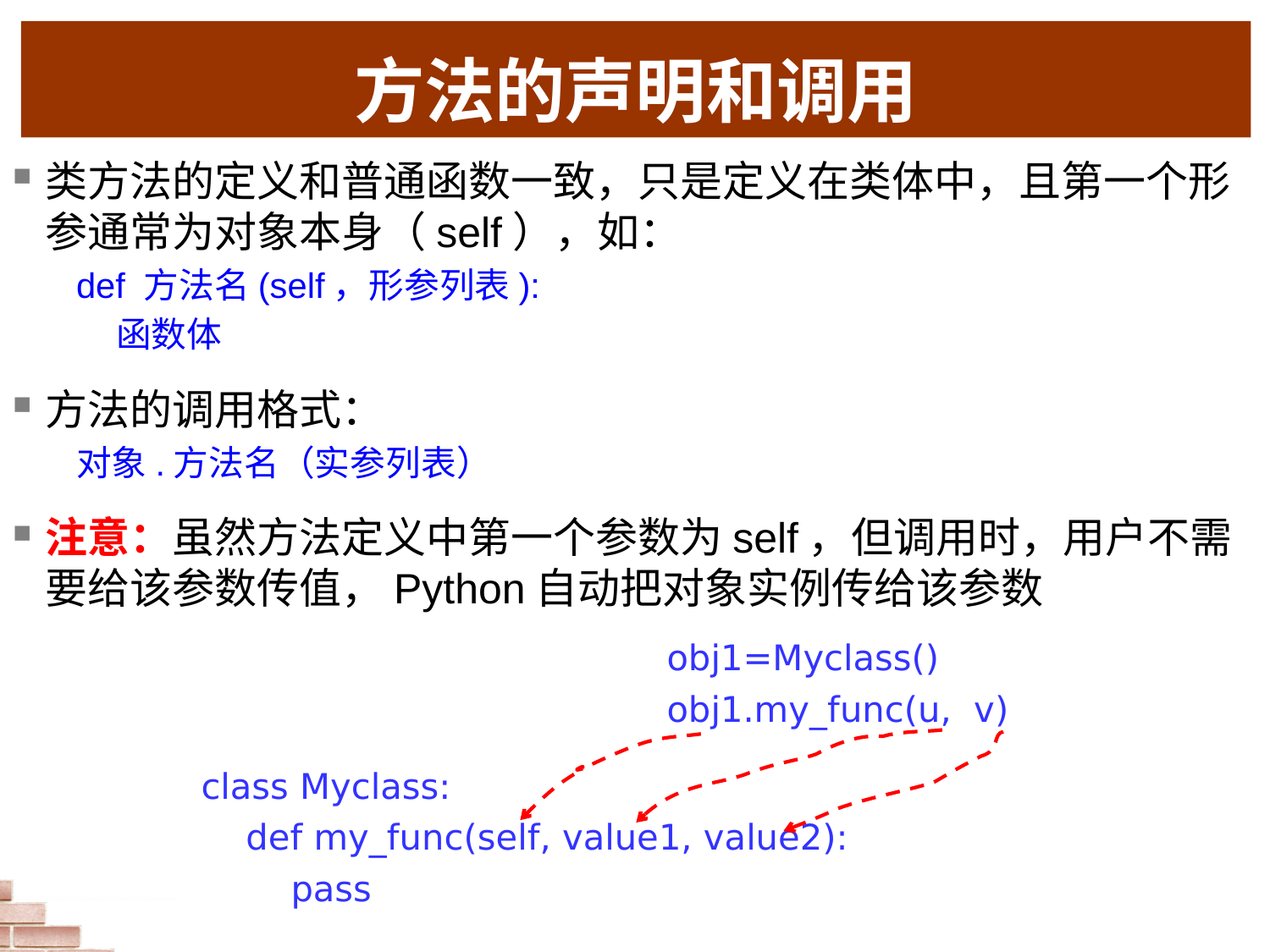

# 方法的声明和调用
类方法的定义和普通函数一致，只是定义在类体中，且第一个形参通常为对象本身（self），如：
def 方法名(self，形参列表):
    函数体

方法的调用格式：
对象.方法名（实参列表）

注意：虽然方法定义中第一个参数为self，但调用时，用户不需要给该参数传值，Python自动把对象实例传给该参数

obj1=Myclass()
obj1.my_func(u,  v)

class Myclass:
    def my_func(self, value1, value2):
        pass